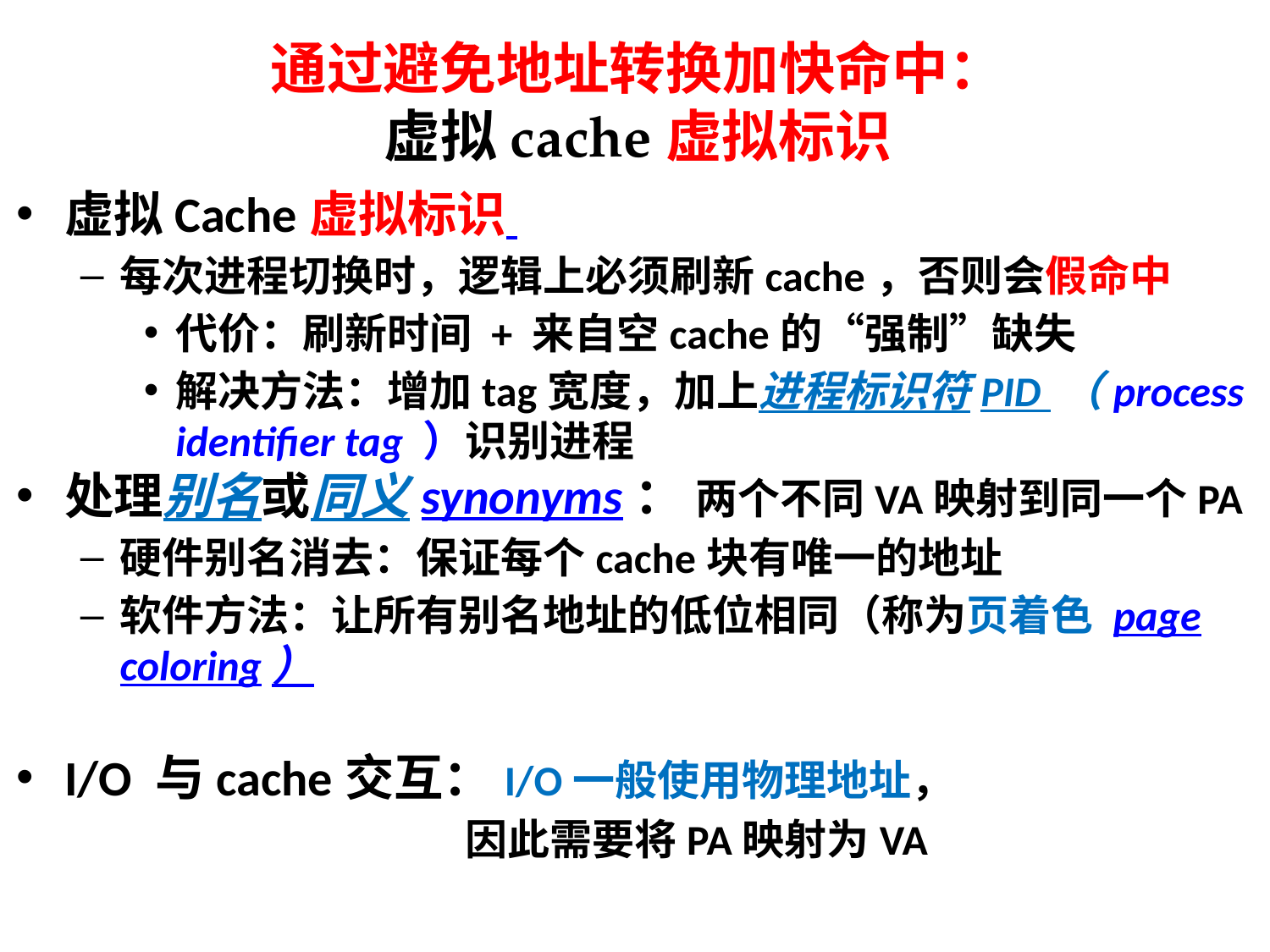

# 通过避免地址转换加快命中： 虚拟cache虚拟标识
虚拟Cache虚拟标识
每次进程切换时，逻辑上必须刷新cache，否则会假命中
代价：刷新时间 + 来自空cache的“强制”缺失
解决方法：增加tag宽度，加上进程标识符PID （process identifier tag ）识别进程
处理别名或同义synonyms： 两个不同VA映射到同一个PA
硬件别名消去：保证每个cache块有唯一的地址
软件方法：让所有别名地址的低位相同（称为页着色 page coloring）

I/O 与cache交互：I/O一般使用物理地址，
                                              因此需要将PA映射为VA